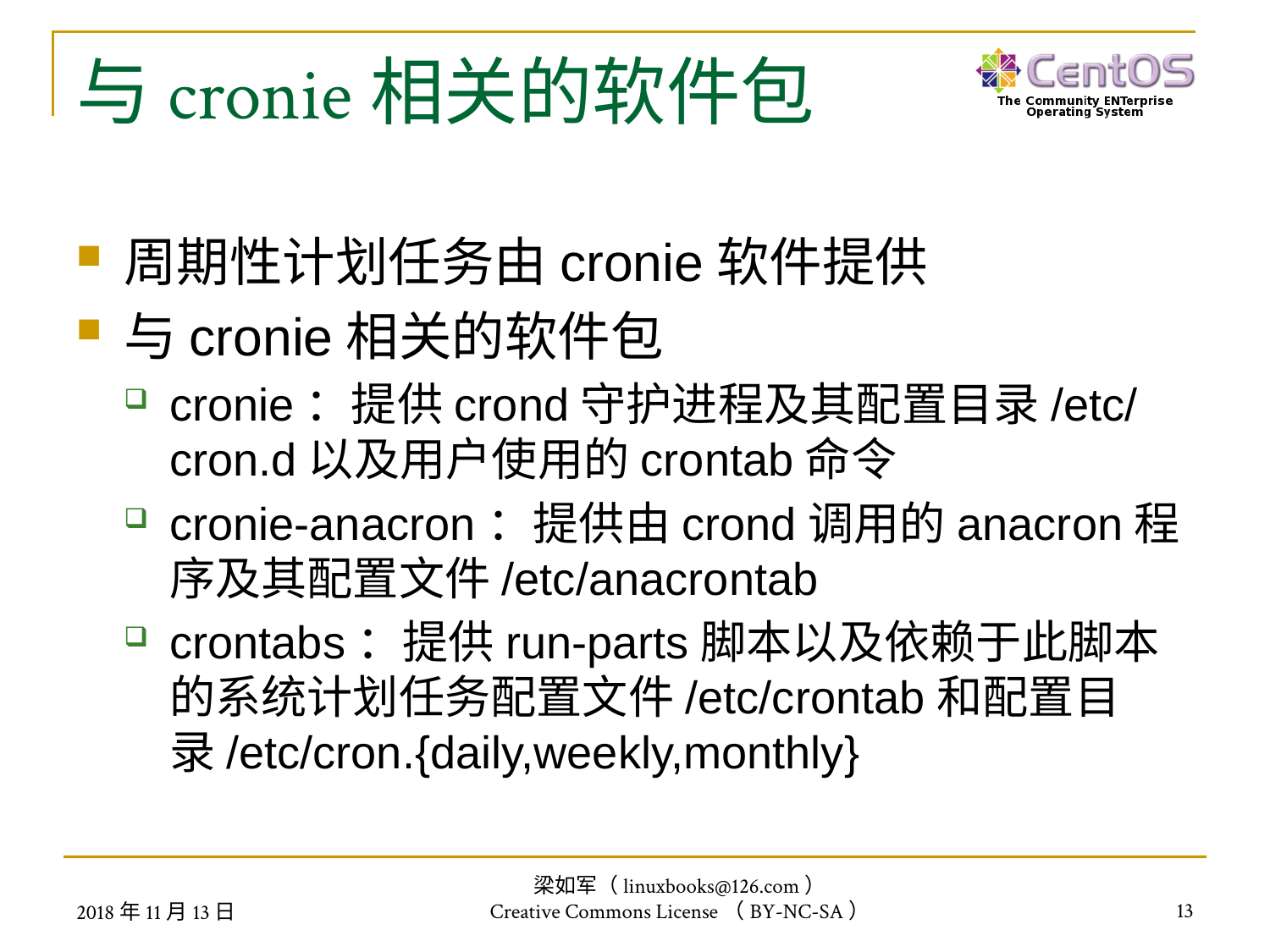

# 与cronie相关的软件包
周期性计划任务由cronie软件提供
与cronie相关的软件包
cronie：提供crond守护进程及其配置目录/etc/cron.d以及用户使用的crontab命令
cronie-anacron：提供由crond调用的anacron程序及其配置文件/etc/anacrontab
crontabs：提供run-parts脚本以及依赖于此脚本的系统计划任务配置文件/etc/crontab和配置目录/etc/cron.{daily,weekly,monthly}
梁如军（linuxbooks@126.com）
Creative Commons License（BY-NC-SA）
2018年11月13日
13